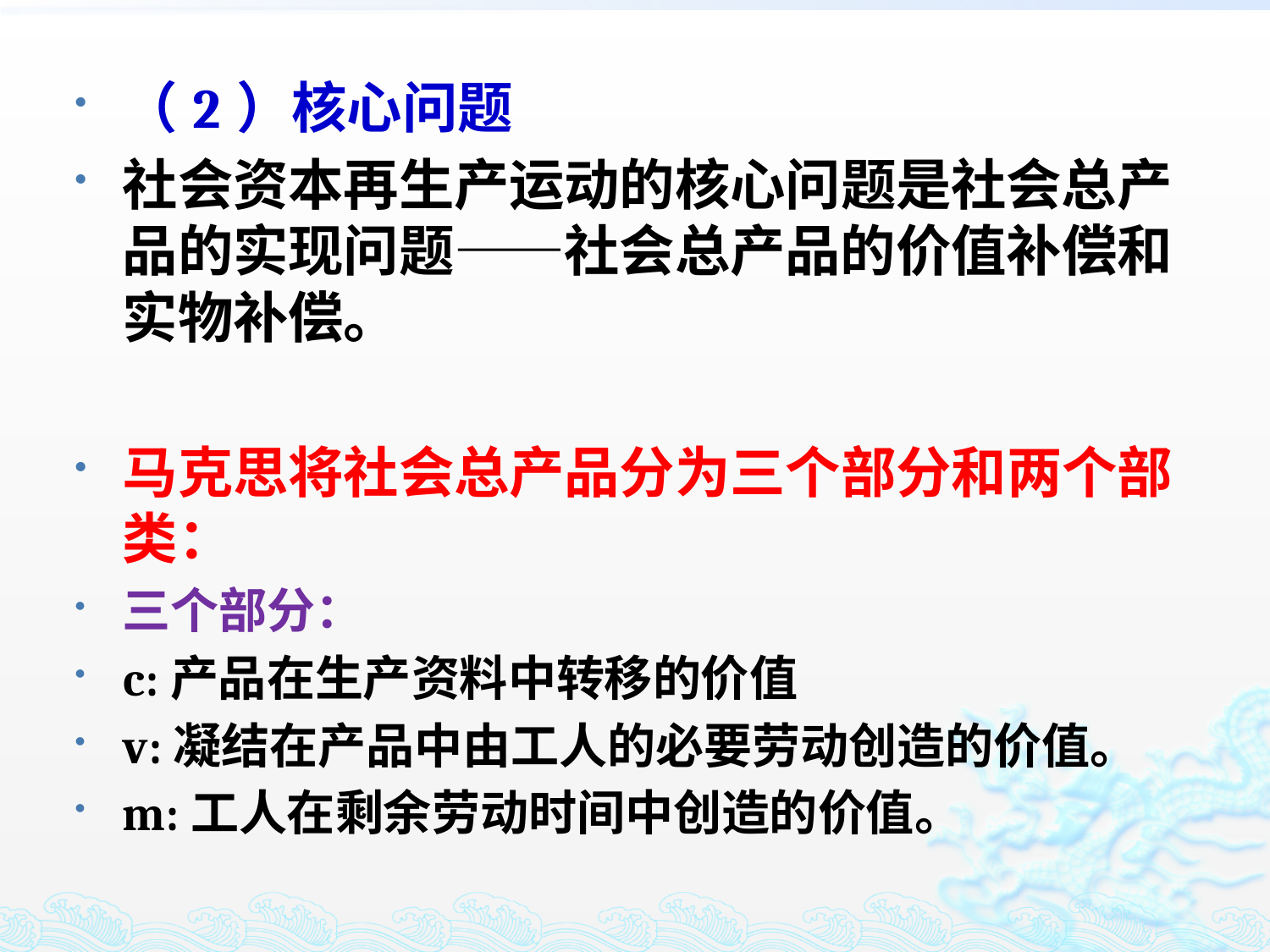

（2）核心问题
社会资本再生产运动的核心问题是社会总产品的实现问题——社会总产品的价值补偿和实物补偿。

马克思将社会总产品分为三个部分和两个部类：
三个部分：
c:产品在生产资料中转移的价值
v:凝结在产品中由工人的必要劳动创造的价值。
m:工人在剩余劳动时间中创造的价值。